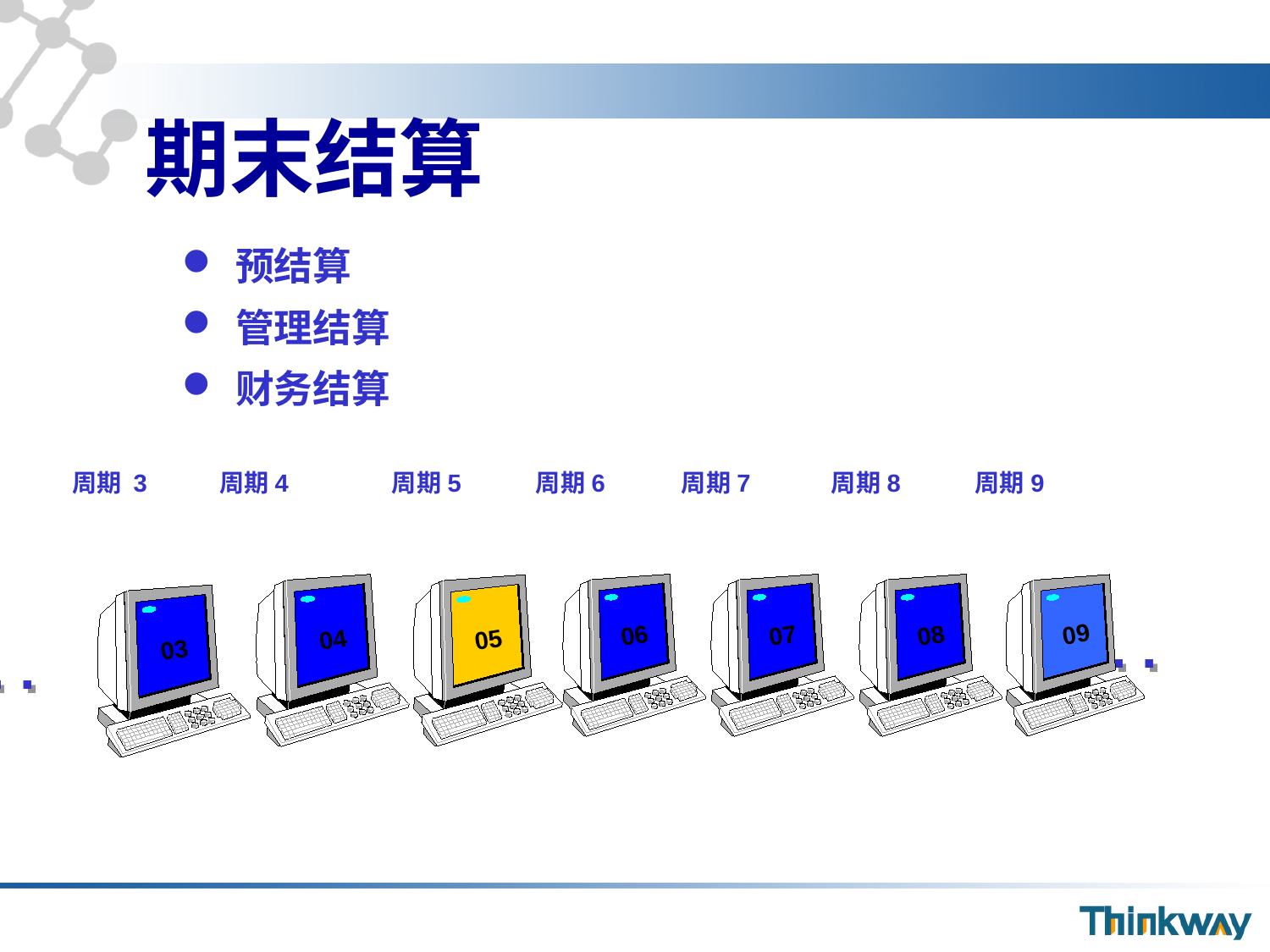

# 期末结算
预结算
管理结算
财务结算
周期8
周期 3
周期4
周期5
周期6
周期7
周期9

04

05

06

07

08

09

03
. . .
. . .